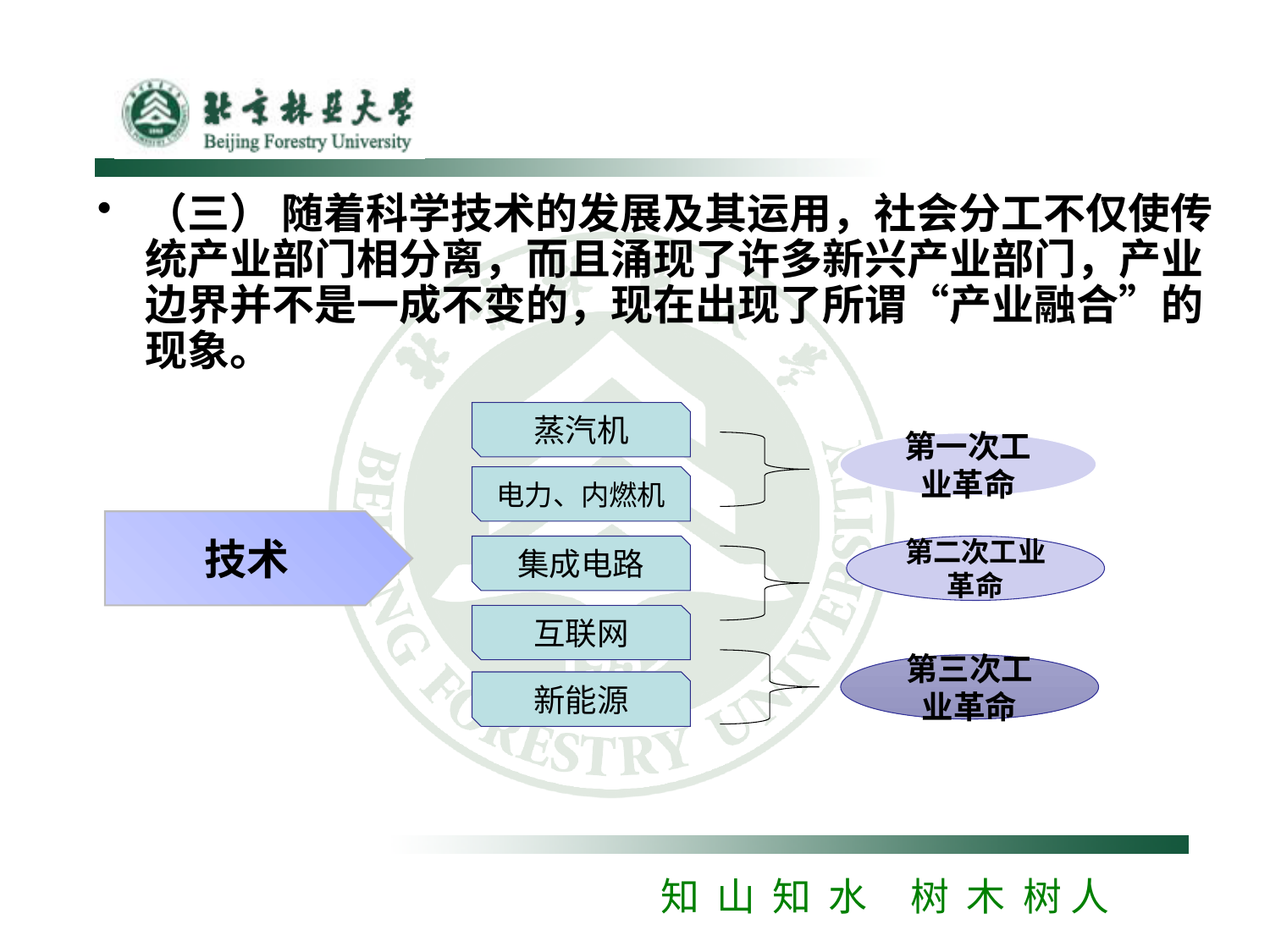

（三） 随着科学技术的发展及其运用，社会分工不仅使传统产业部门相分离，而且涌现了许多新兴产业部门，产业边界并不是一成不变的，现在出现了所谓“产业融合”的现象。
蒸汽机
第一次工业革命

电力、内燃机
技术
集成电路
第二次工业革命

互联网

第三次工业革命
新能源